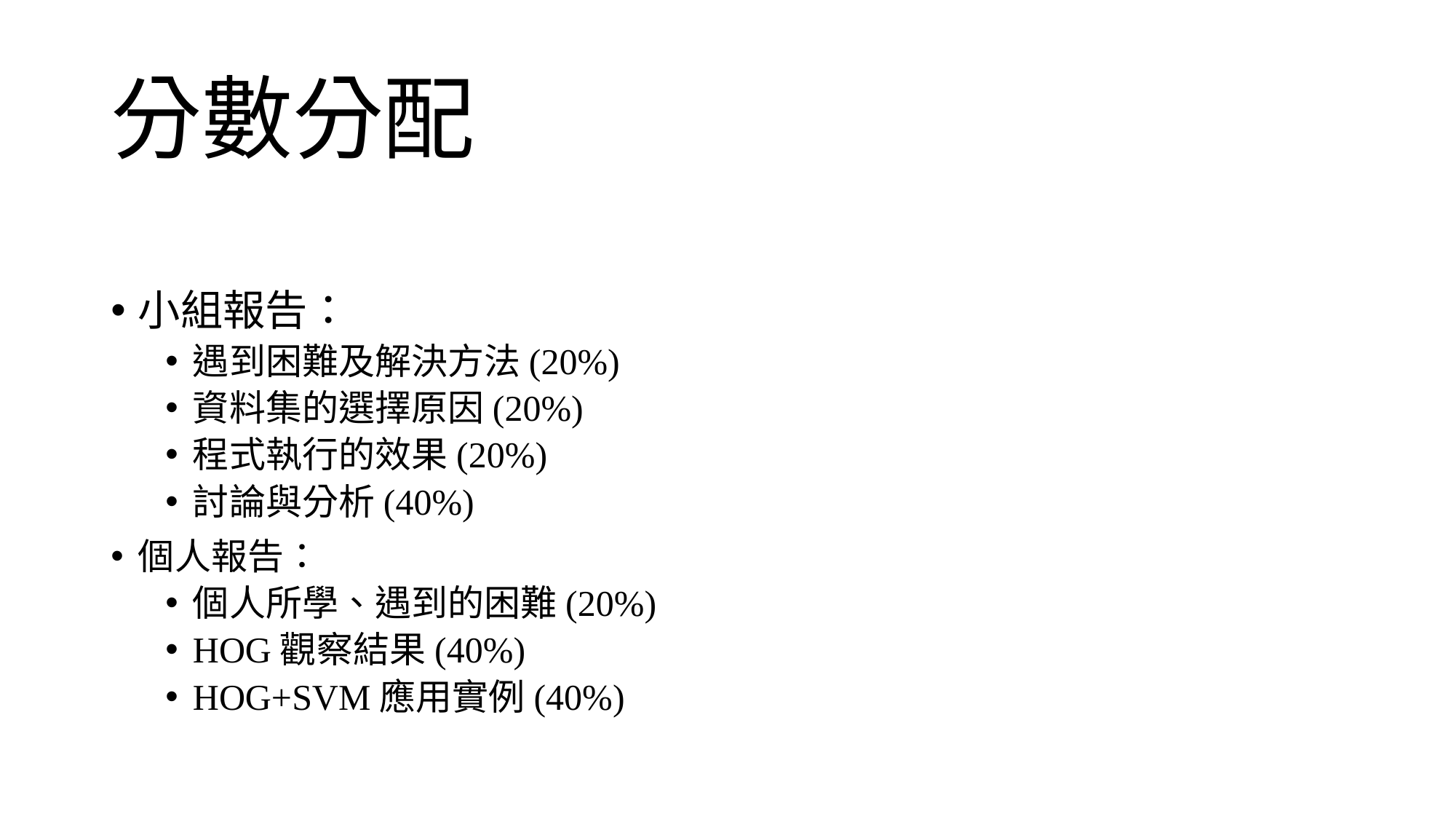

# 分數分配

小組報告：
遇到困難及解決方法(20%)
資料集的選擇原因(20%)
程式執行的效果(20%)
討論與分析(40%)
個人報告：
個人所學、遇到的困難(20%)
HOG觀察結果(40%)
HOG+SVM應用實例(40%)